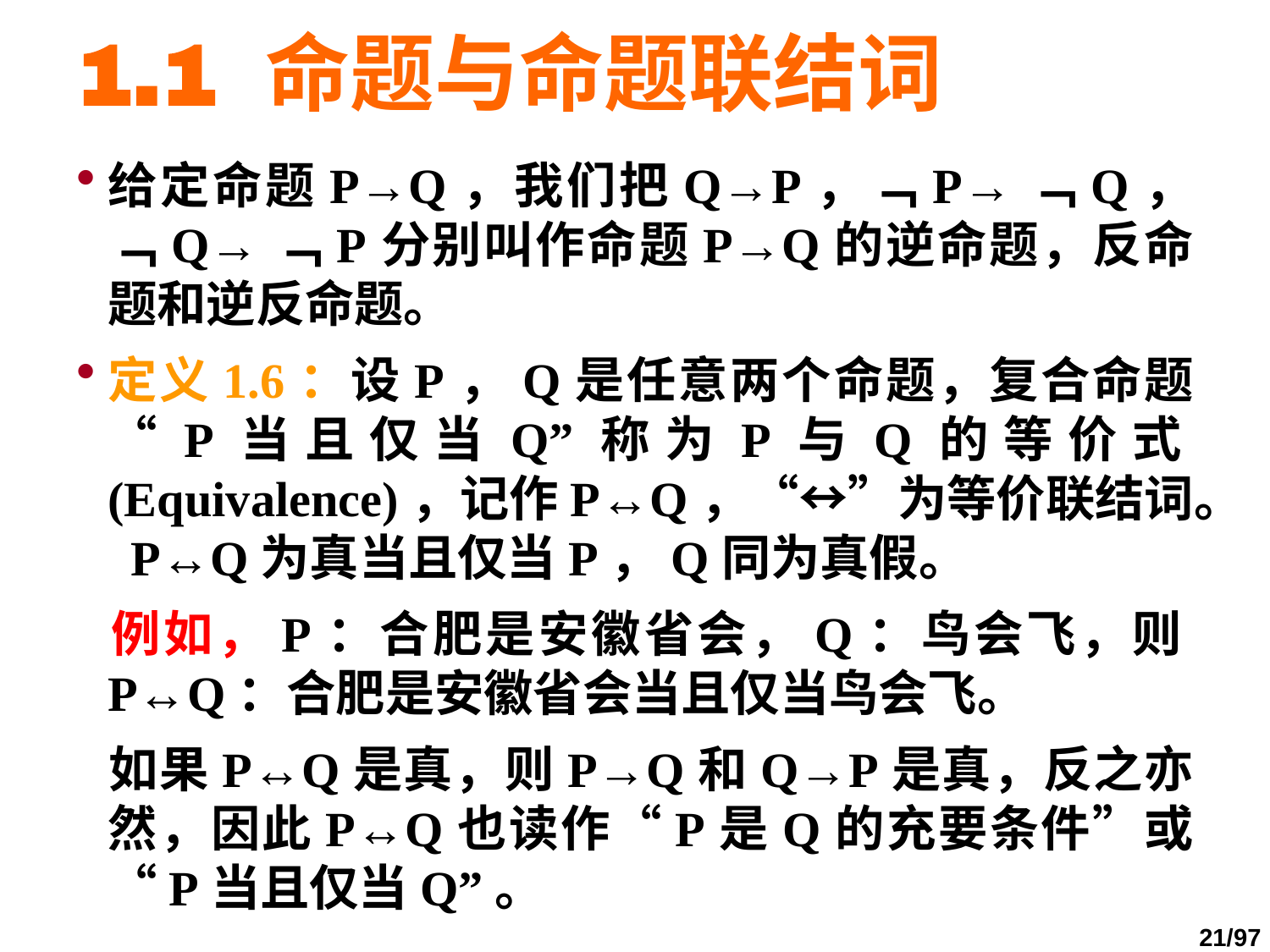

# 1.1 命题与命题联结词
给定命题P→Q，我们把Q→P，﹁P→﹁Q， ﹁Q→﹁P分别叫作命题P→Q的逆命题，反命题和逆反命题。
定义1.6：设P，Q是任意两个命题，复合命题“P当且仅当Q”称为P与Q的等价式(Equivalence)，记作P↔Q，“↔”为等价联结词。 P↔Q为真当且仅当P，Q同为真假。
	例如，P：合肥是安徽省会，Q：鸟会飞，则P↔Q：合肥是安徽省会当且仅当鸟会飞。
	如果P↔Q是真，则P→Q和Q→P是真，反之亦然，因此P↔Q也读作“P是Q的充要条件”或“P当且仅当Q”。